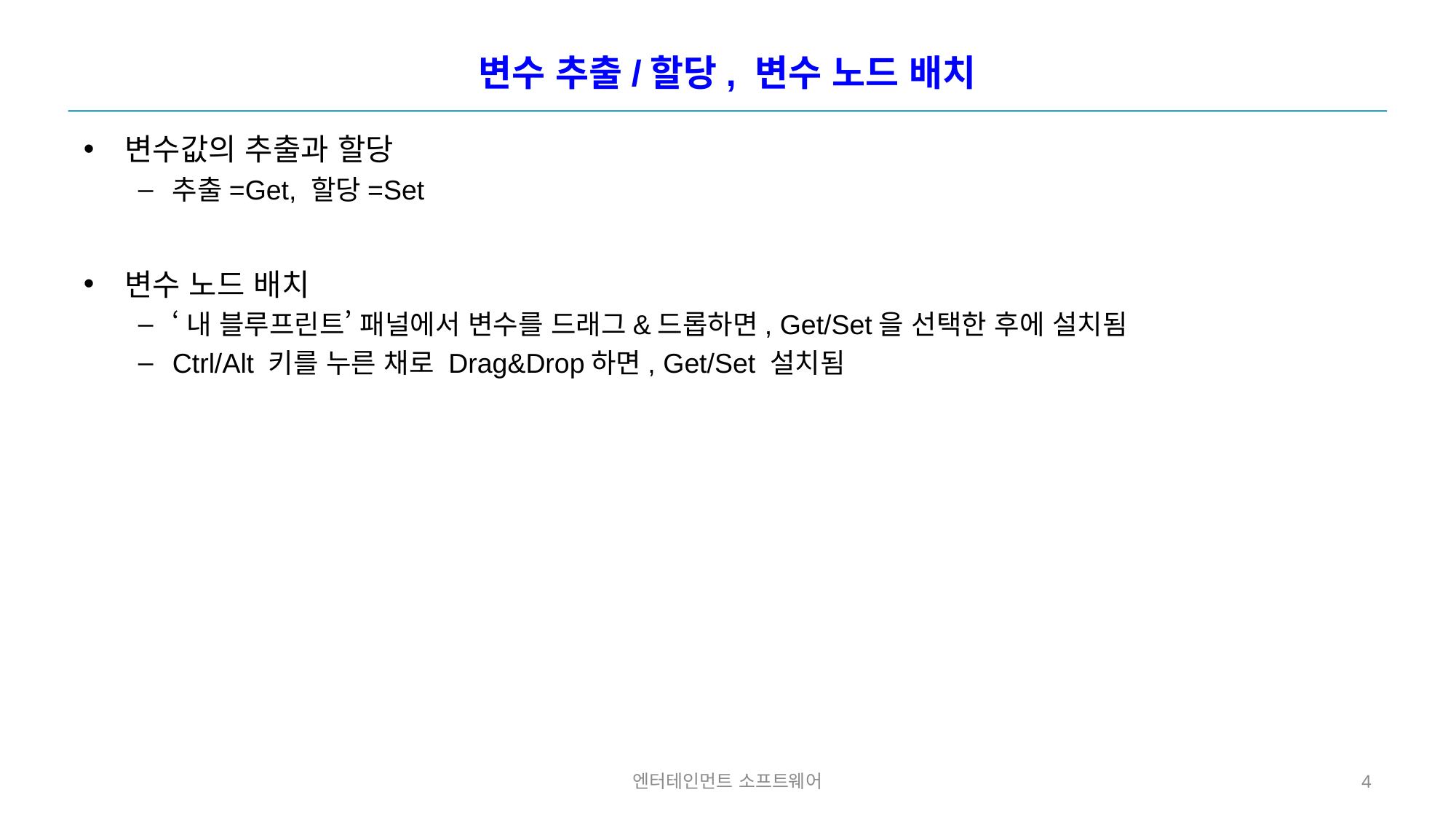

# 변수 추출/할당, 변수 노드 배치
변수값의 추출과 할당
추출=Get, 할당=Set

변수 노드 배치
‘내 블루프린트’ 패널에서 변수를 드래그&드롭하면, Get/Set을 선택한 후에 설치됨
Ctrl/Alt 키를 누른 채로 Drag&Drop하면, Get/Set 설치됨

엔터테인먼트 소프트웨어
4